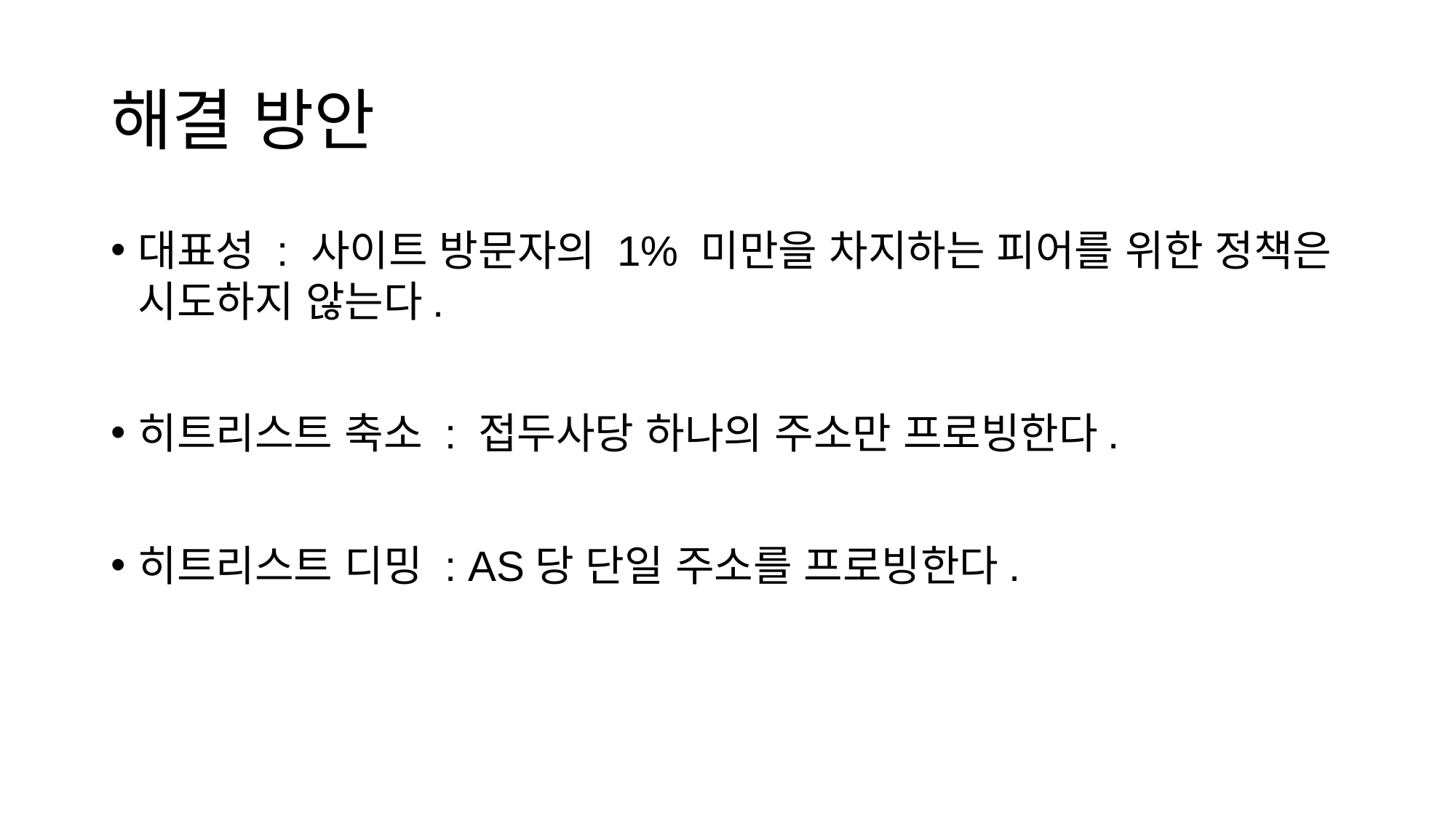

# 해결 방안
대표성 : 사이트 방문자의 1% 미만을 차지하는 피어를 위한 정책은 시도하지 않는다.

히트리스트 축소 : 접두사당 하나의 주소만 프로빙한다.

히트리스트 디밍 : AS당 단일 주소를 프로빙한다.